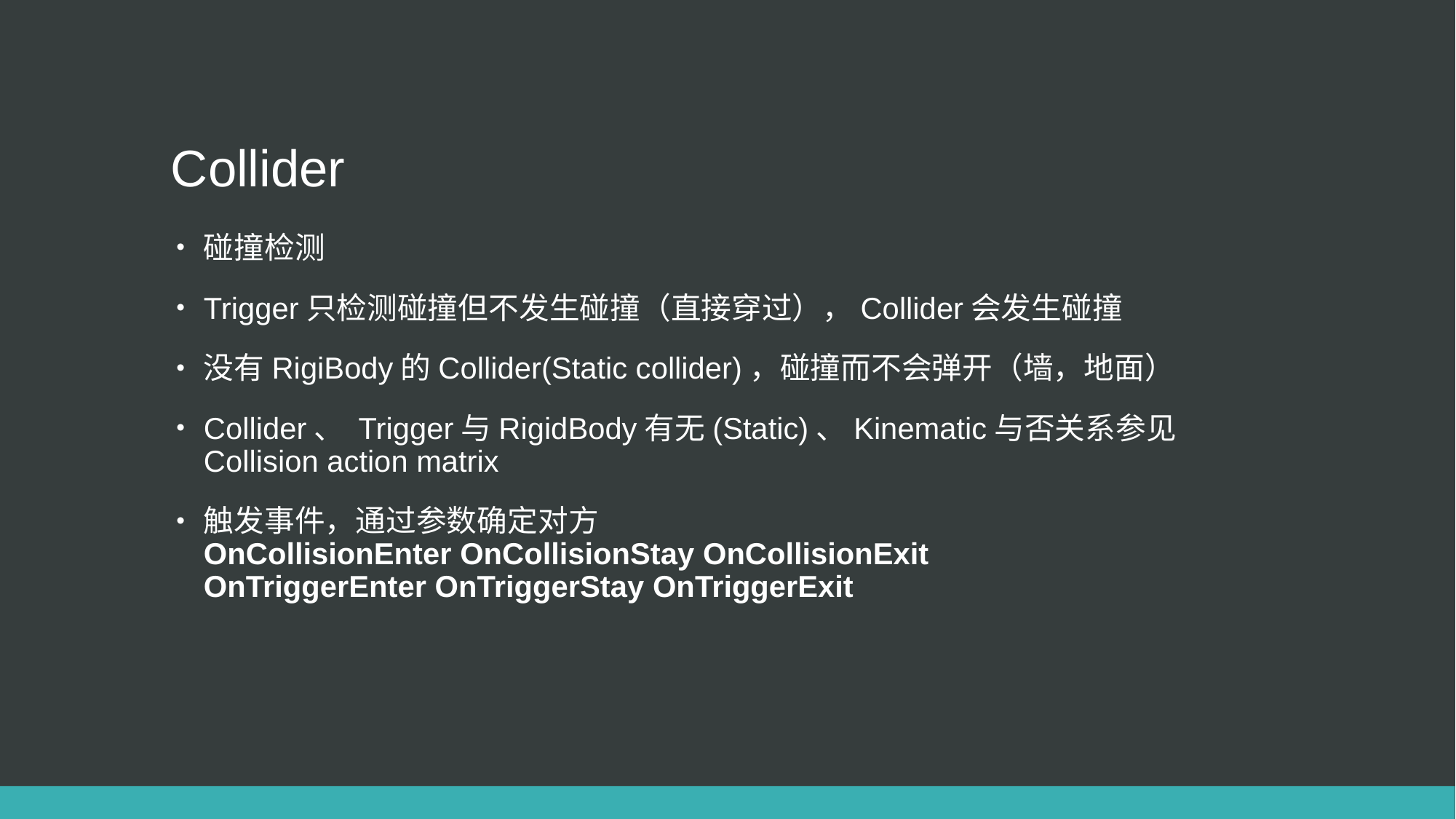

# Collider
碰撞检测
Trigger只检测碰撞但不发生碰撞（直接穿过），Collider会发生碰撞
没有RigiBody的Collider(Static collider)，碰撞而不会弹开（墙，地面）
Collider、 Trigger与RigidBody有无(Static)、Kinematic与否关系参见Collision action matrix
触发事件，通过参数确定对方
OnCollisionEnter OnCollisionStay OnCollisionExit
OnTriggerEnter OnTriggerStay OnTriggerExit